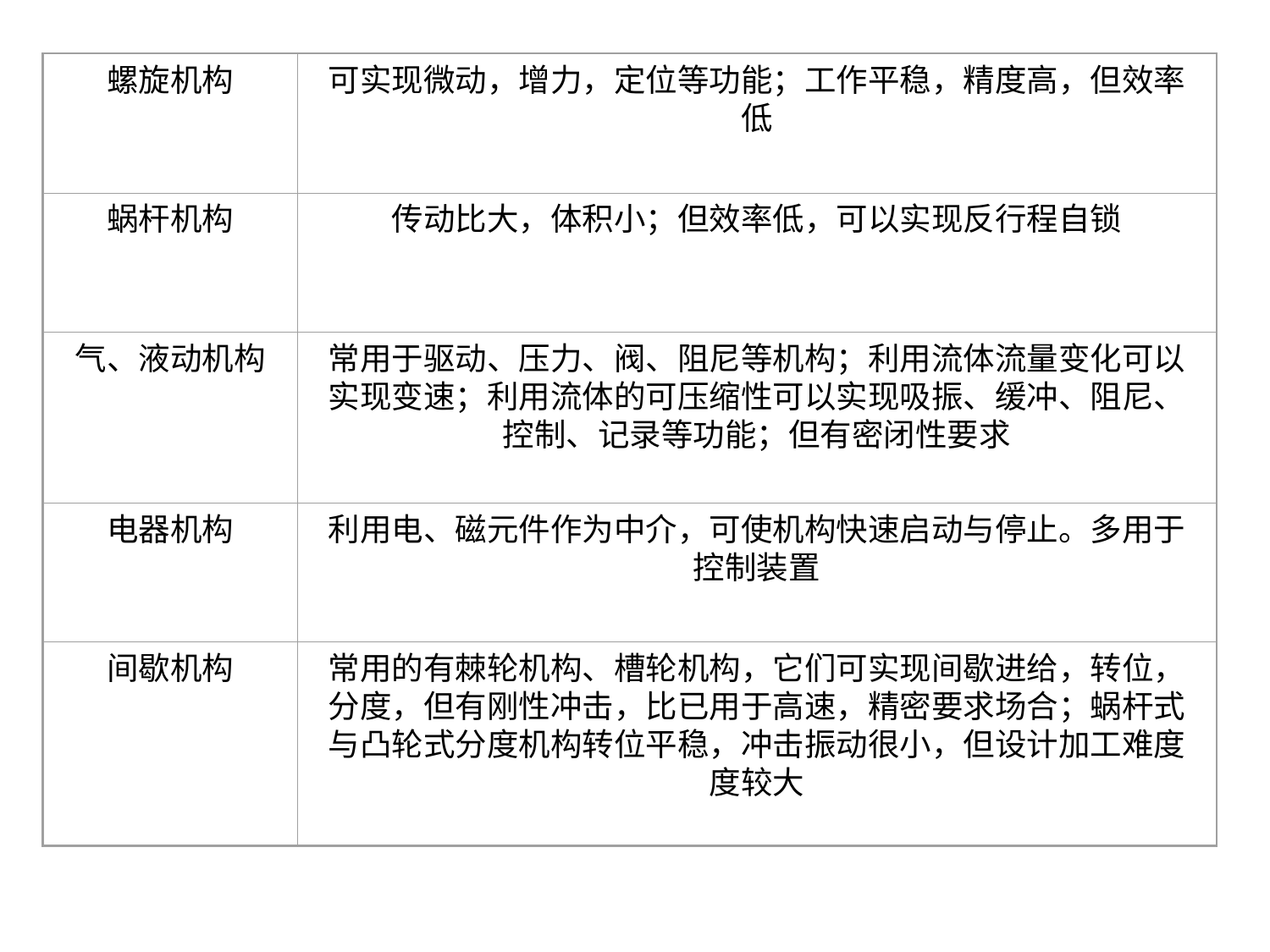

螺旋机构

可实现微动，增力，定位等功能；工作平稳，精度高，但效率低

蜗杆机构

传动比大，体积小；但效率低，可以实现反行程自锁

气、液动机构

常用于驱动、压力、阀、阻尼等机构；利用流体流量变化可以实现变速；利用流体的可压缩性可以实现吸振、缓冲、阻尼、控制、记录等功能；但有密闭性要求

电器机构

利用电、磁元件作为中介，可使机构快速启动与停止。多用于控制装置

间歇机构

常用的有棘轮机构、槽轮机构，它们可实现间歇进给，转位，分度，但有刚性冲击，比已用于高速，精密要求场合；蜗杆式与凸轮式分度机构转位平稳，冲击振动很小，但设计加工难度度较大